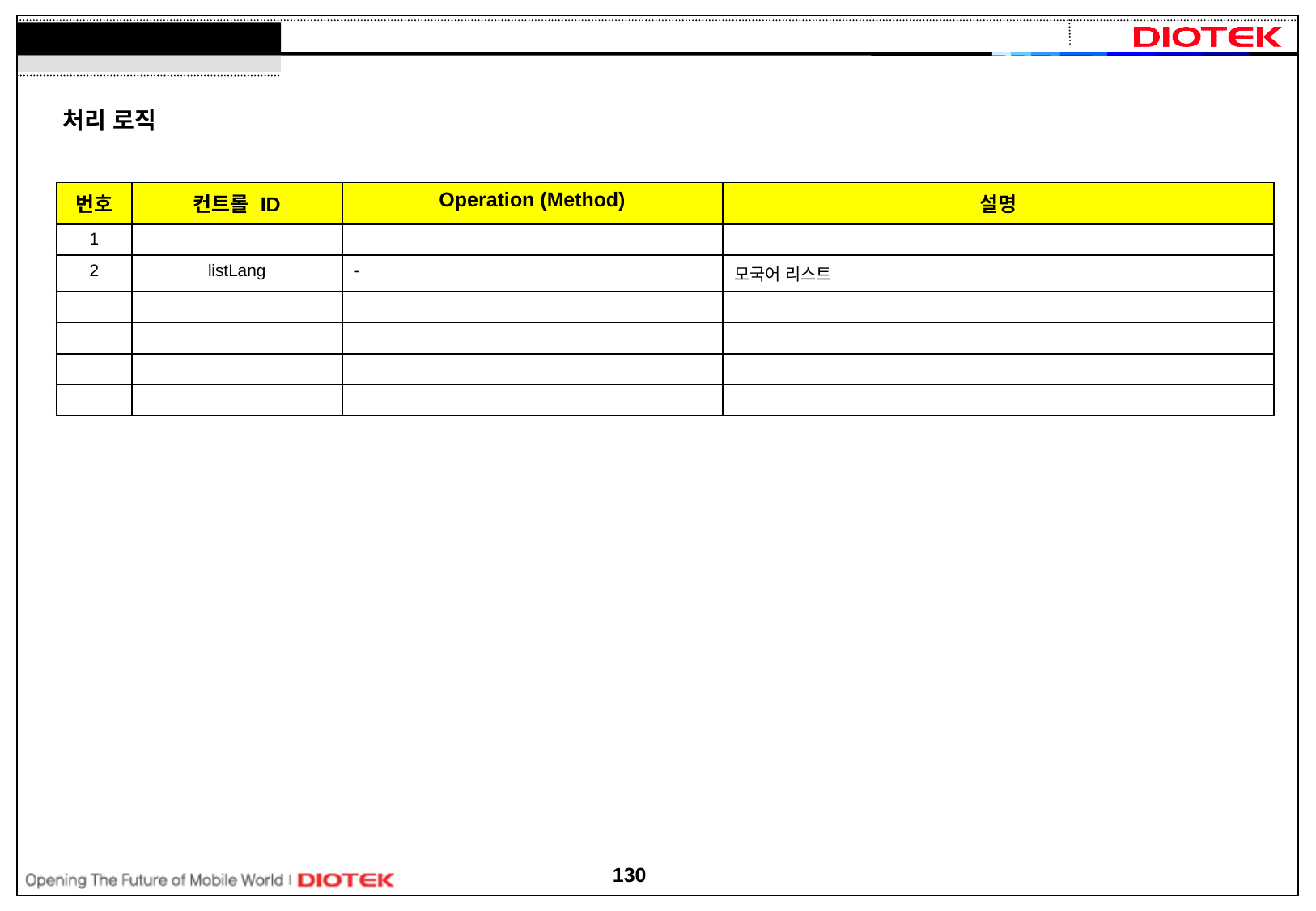

처리 로직
| 번호 | 컨트롤 ID | Operation (Method) | 설명 |
| --- | --- | --- | --- |
| 1 |  |  |  |
| 2 | listLang | - | 모국어 리스트 |
|  |  |  |  |
|  |  |  |  |
|  |  |  |  |
|  |  |  |  |